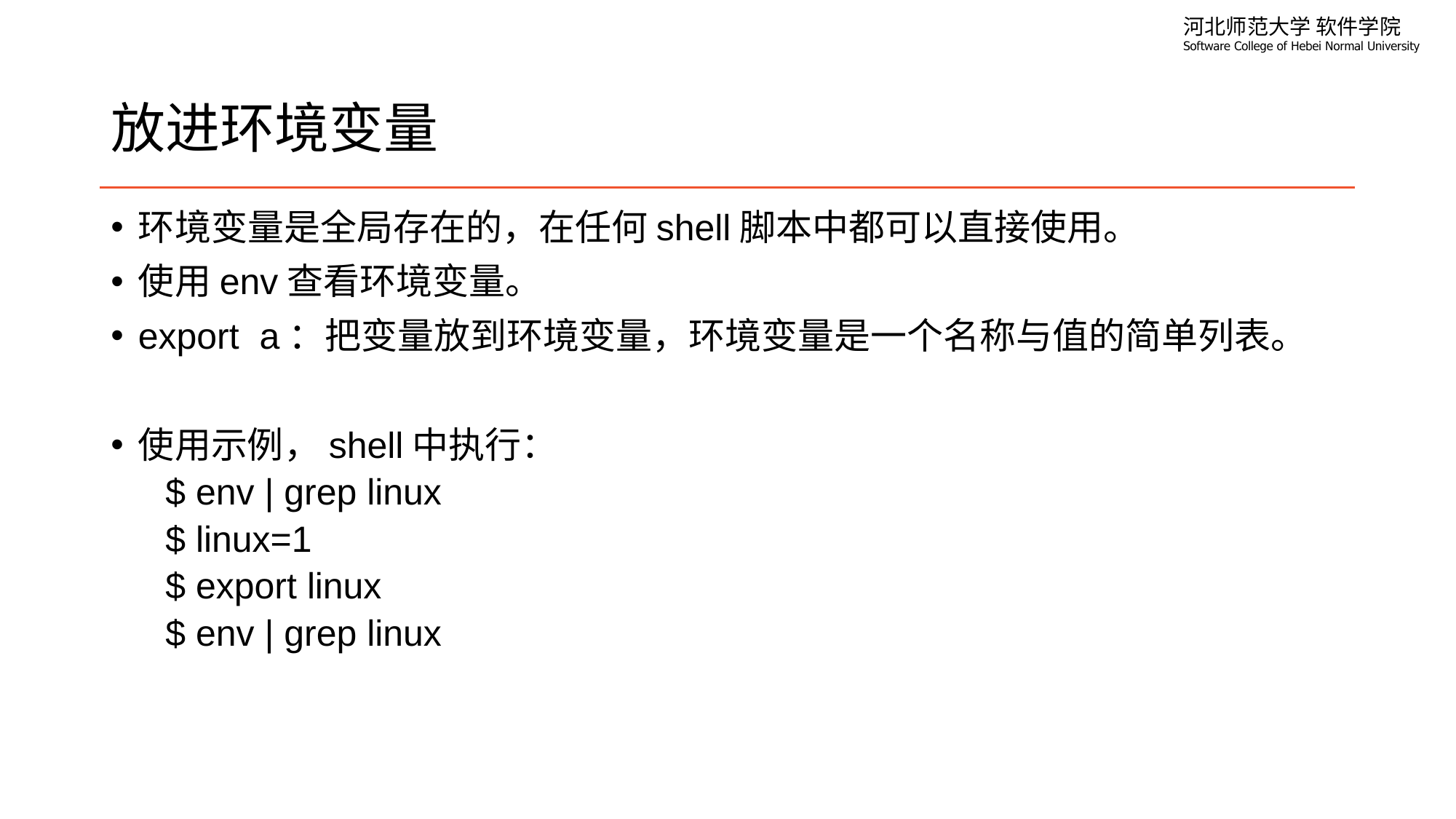

# 放进环境变量
环境变量是全局存在的，在任何shell脚本中都可以直接使用。
使用env查看环境变量。
export  a：把变量放到环境变量，环境变量是一个名称与值的简单列表。

使用示例，shell中执行：
$ env | grep linux
$ linux=1
$ export linux
$ env | grep linux